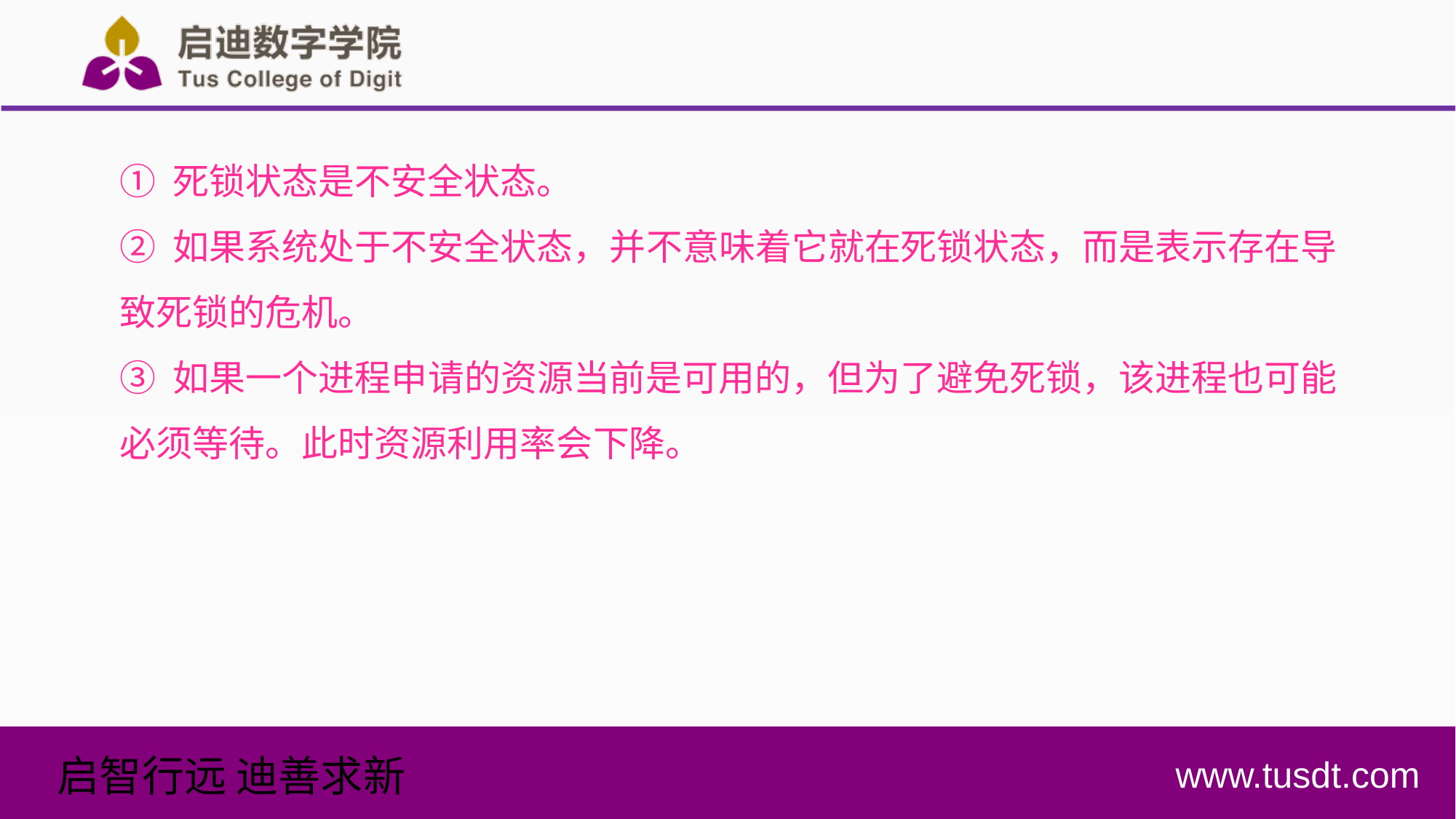

① 死锁状态是不安全状态。
② 如果系统处于不安全状态，并不意味着它就在死锁状态，而是表示存在导致死锁的危机。
③ 如果一个进程申请的资源当前是可用的，但为了避免死锁，该进程也可能必须等待。此时资源利用率会下降。